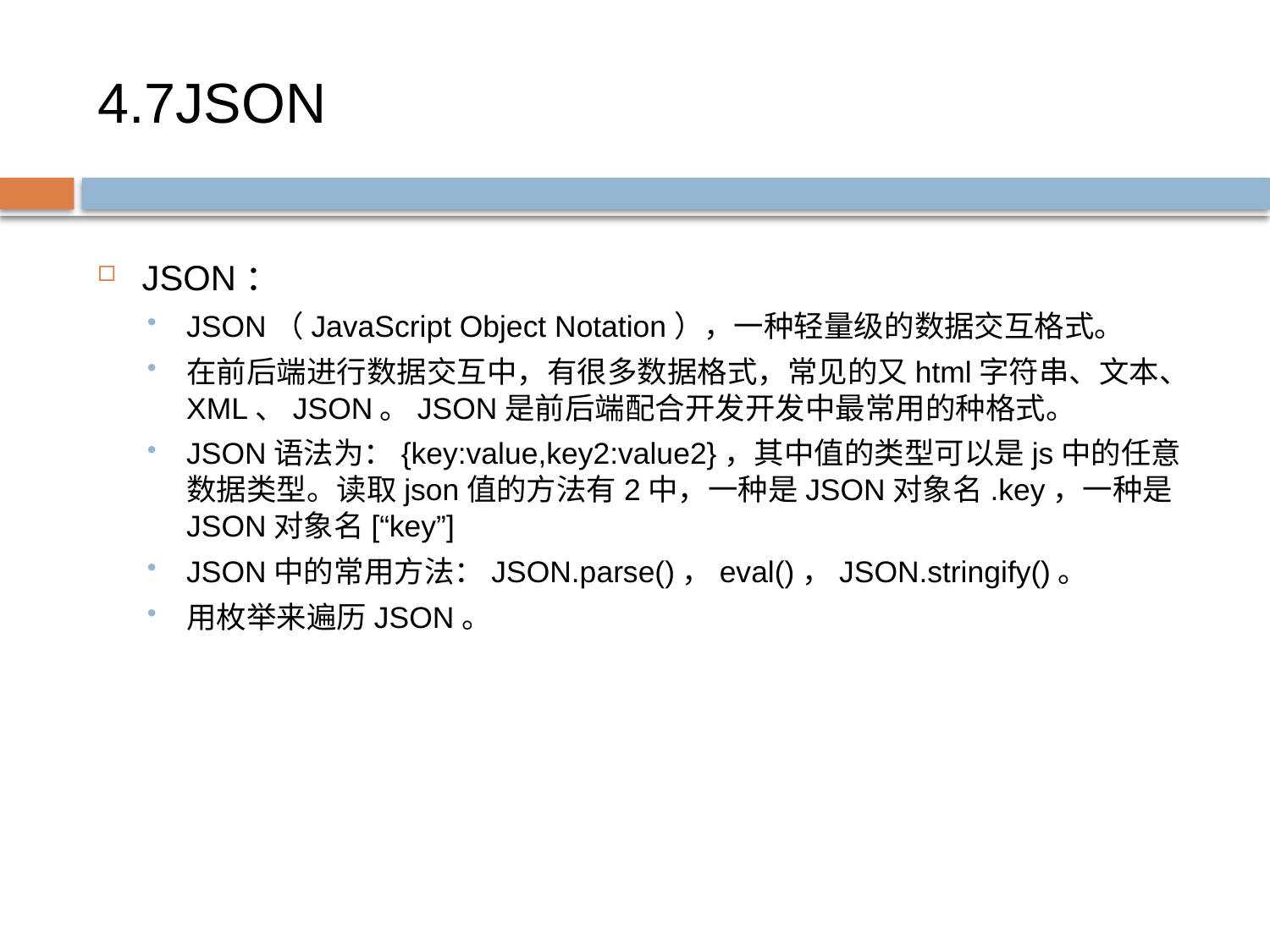

# 4.7JSON
JSON：
JSON（JavaScript Object Notation），一种轻量级的数据交互格式。
在前后端进行数据交互中，有很多数据格式，常见的又html字符串、文本、XML、JSON。JSON是前后端配合开发开发中最常用的种格式。
JSON语法为：{key:value,key2:value2}，其中值的类型可以是js中的任意数据类型。读取json值的方法有2中，一种是JSON对象名.key，一种是JSON对象名[“key”]
JSON中的常用方法：JSON.parse()，eval()，JSON.stringify()。
用枚举来遍历JSON。